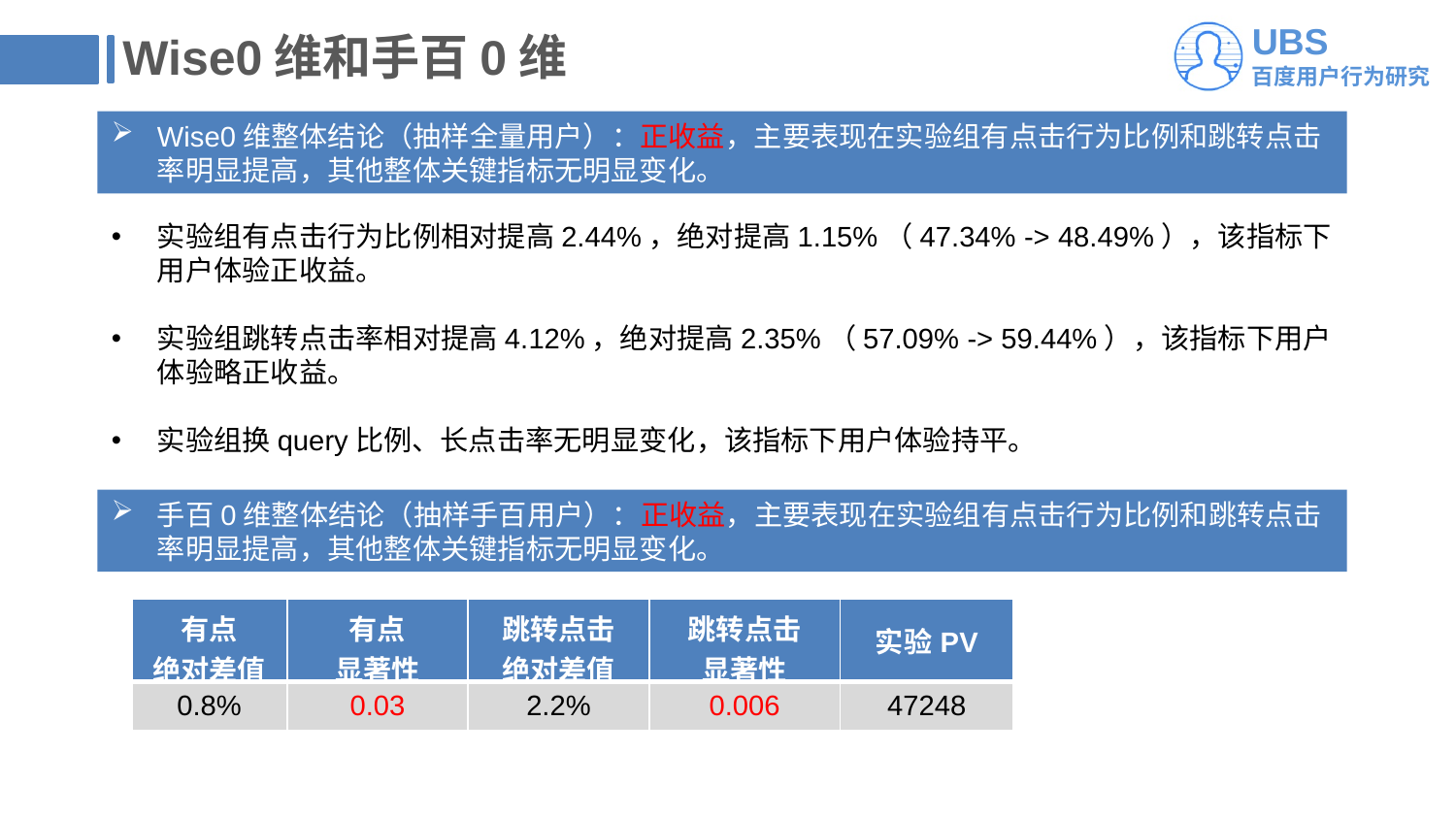

# Wise0维和手百0维

Wise0维整体结论（抽样全量用户）：正收益，主要表现在实验组有点击行为比例和跳转点击率明显提高，其他整体关键指标无明显变化。
实验组有点击行为比例相对提高2.44%，绝对提高1.15%（47.34% -> 48.49%），该指标下用户体验正收益。

实验组跳转点击率相对提高4.12%，绝对提高2.35%（57.09% -> 59.44%），该指标下用户体验略正收益。

实验组换query比例、长点击率无明显变化，该指标下用户体验持平。
手百0维整体结论（抽样手百用户）：正收益，主要表现在实验组有点击行为比例和跳转点击率明显提高，其他整体关键指标无明显变化。
| 有点 绝对差值 | 有点 显著性 | 跳转点击 绝对差值 | 跳转点击 显著性 | 实验PV |
| --- | --- | --- | --- | --- |
| 0.8% | 0.03 | 2.2% | 0.006 | 47248 |